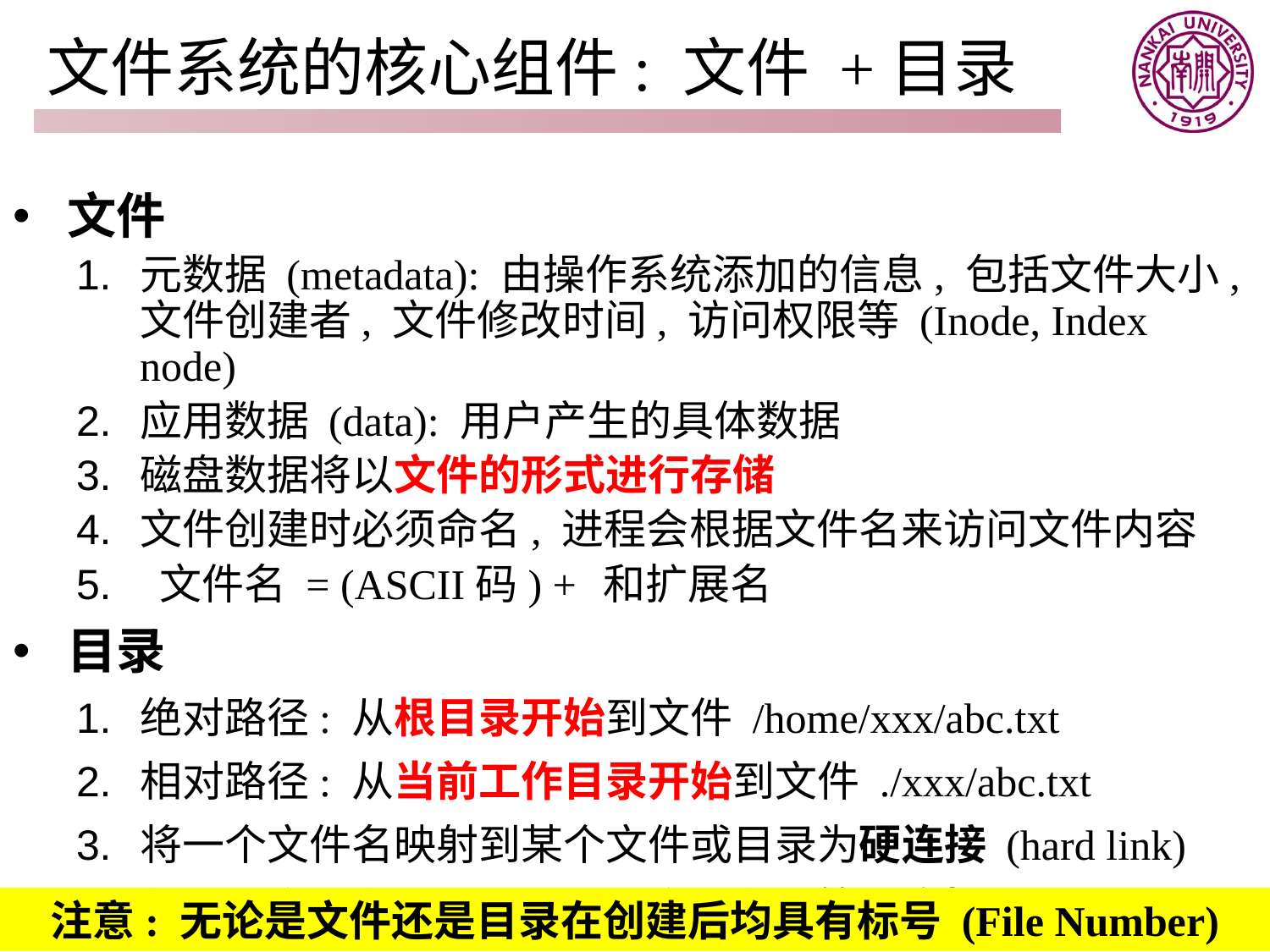

# 文件系统的核心组件: 文件 +目录
 文件
元数据 (metadata): 由操作系统添加的信息, 包括文件大小, 文件创建者, 文件修改时间, 访问权限等 (Inode, Index node)
应用数据 (data): 用户产生的具体数据
磁盘数据将以文件的形式进行存储
文件创建时必须命名, 进程会根据文件名来访问文件内容
 文件名 = (ASCII码) +  和扩展名
 目录
绝对路径: 从根目录开始到文件 /home/xxx/abc.txt
相对路径: 从当前工作目录开始到文件 ./xxx/abc.txt
将一个文件名映射到某个文件或目录为硬连接 (hard link)
将一个文件名映射到另一个文件名为符号连接 (symbol link)
注意: 无论是文件还是目录在创建后均具有标号 (File Number)
7